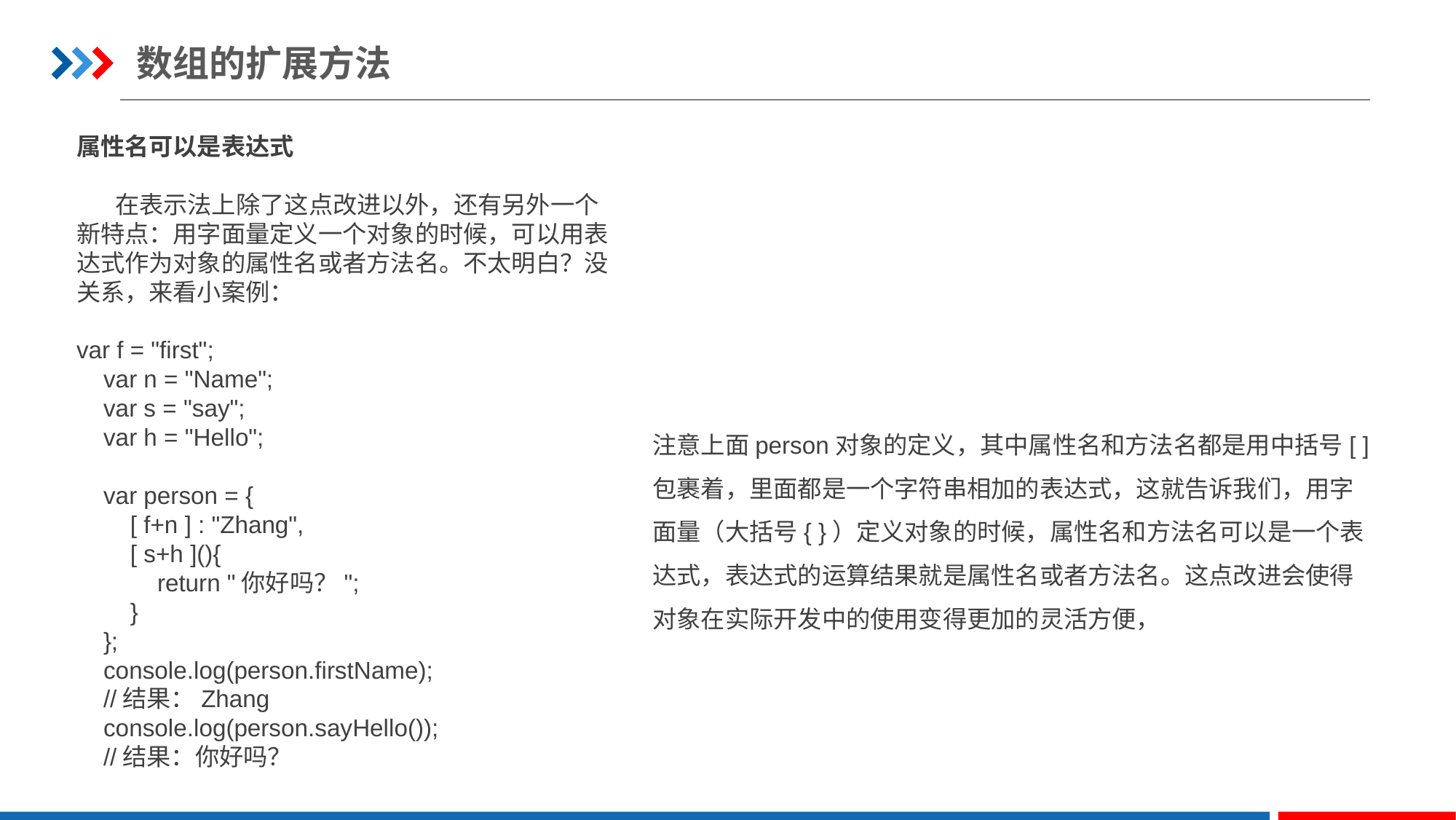

数组的扩展方法
属性名可以是表达式

      在表示法上除了这点改进以外，还有另外一个新特点：用字面量定义一个对象的时候，可以用表达式作为对象的属性名或者方法名。不太明白？没关系，来看小案例：

var f = "first";
    var n = "Name";
    var s = "say";
    var h = "Hello";

    var person = {
        [ f+n ] : "Zhang",
        [ s+h ](){
            return "你好吗？";
        }
    };
    console.log(person.firstName);
    //结果：Zhang
    console.log(person.sayHello());
    //结果：你好吗？
注意上面person对象的定义，其中属性名和方法名都是用中括号[ ]包裹着，里面都是一个字符串相加的表达式，这就告诉我们，用字面量（大括号{ }）定义对象的时候，属性名和方法名可以是一个表达式，表达式的运算结果就是属性名或者方法名。这点改进会使得对象在实际开发中的使用变得更加的灵活方便，